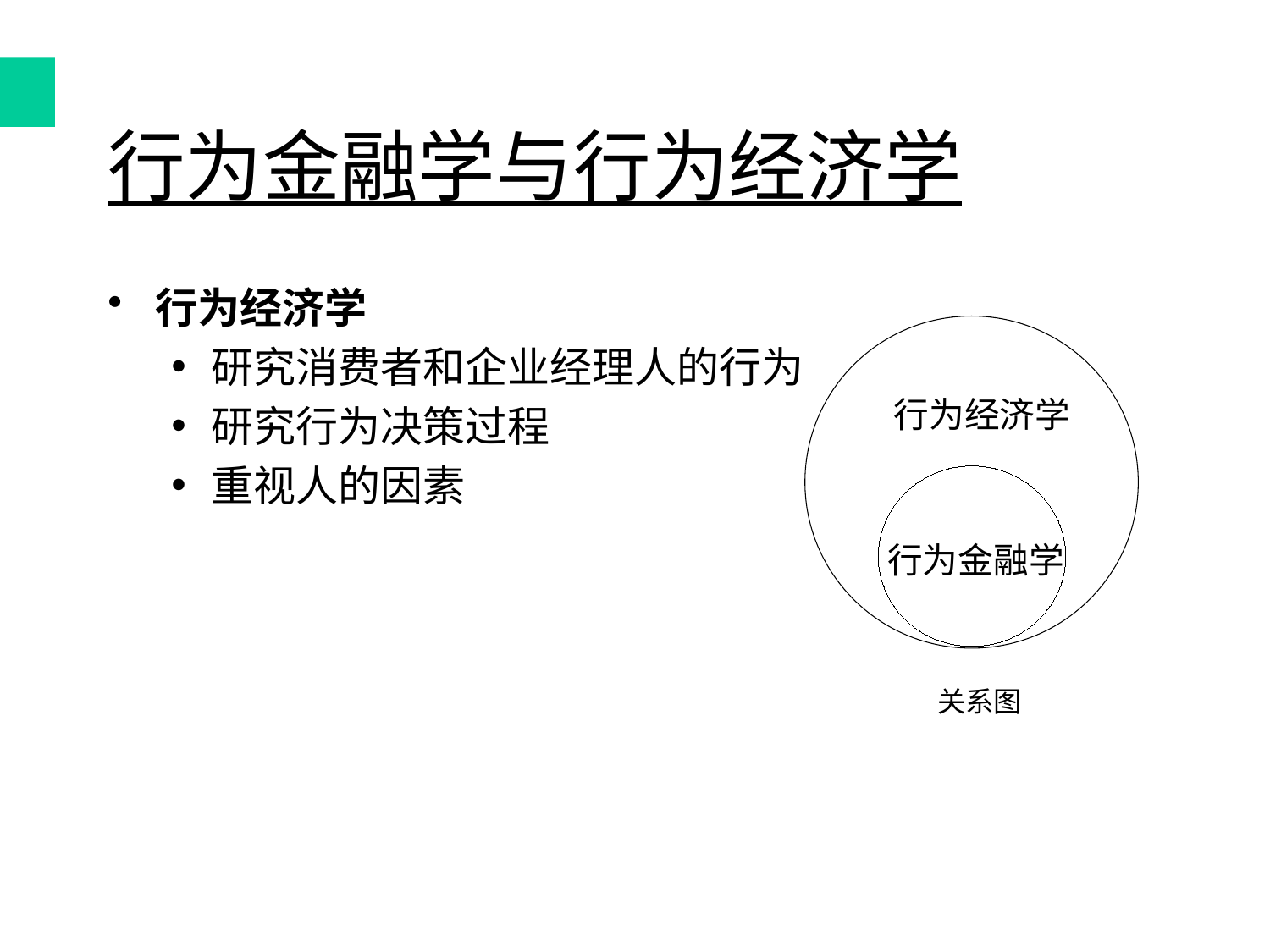

# 行为金融学与行为经济学
行为经济学
研究消费者和企业经理人的行为
研究行为决策过程
重视人的因素

行为经济学

行为金融学
关系图
28